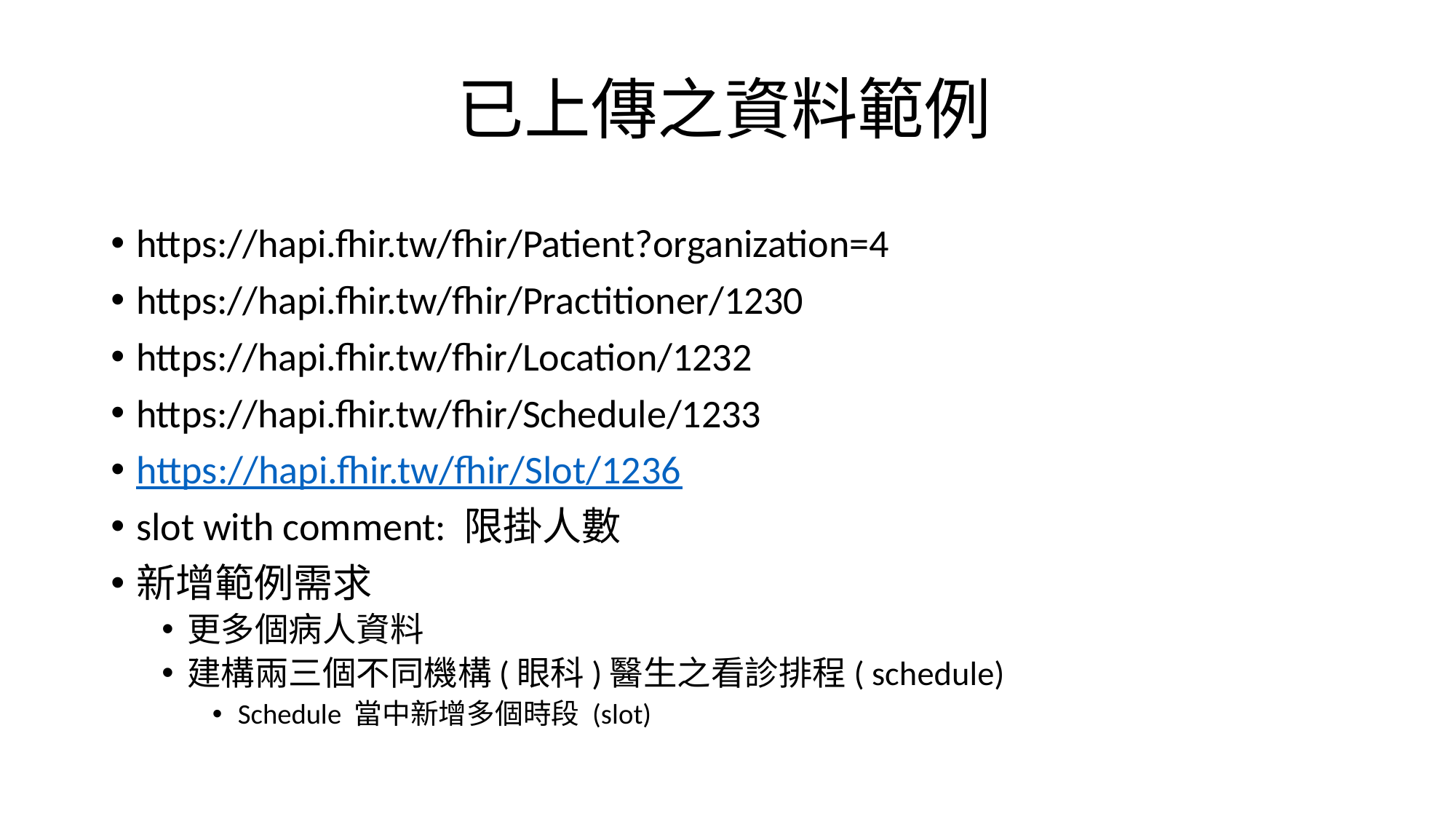

# 已上傳之資料範例
https://hapi.fhir.tw/fhir/Patient?organization=4
https://hapi.fhir.tw/fhir/Practitioner/1230
https://hapi.fhir.tw/fhir/Location/1232
https://hapi.fhir.tw/fhir/Schedule/1233
https://hapi.fhir.tw/fhir/Slot/1236
slot with comment: 限掛人數
新增範例需求
更多個病人資料
建構兩三個不同機構(眼科)醫生之看診排程( schedule)
Schedule 當中新增多個時段 (slot)